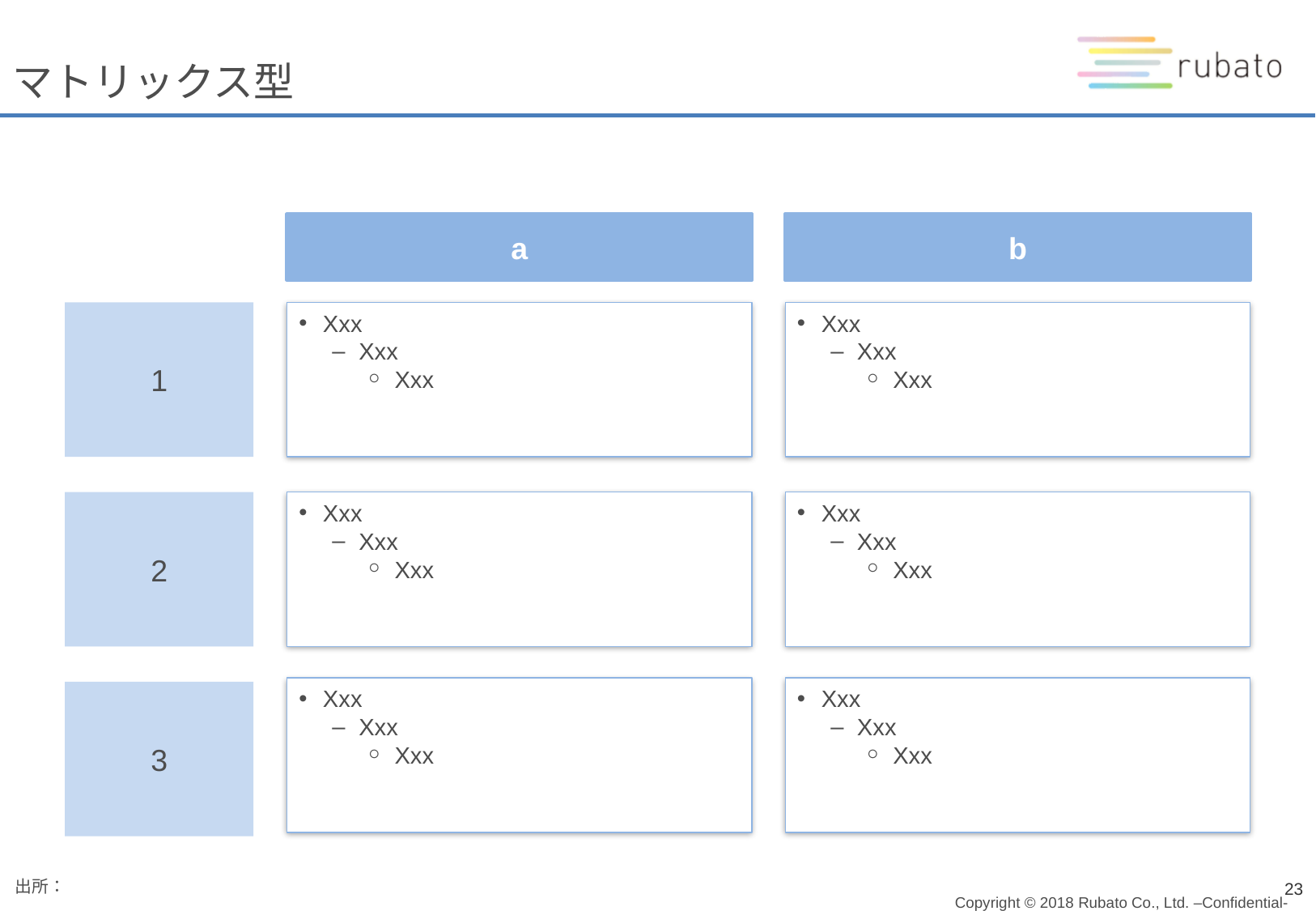

# マトリックス型

a
b
1
Xxx
Xxx
Xxx
Xxx
Xxx
Xxx
2
Xxx
Xxx
Xxx
Xxx
Xxx
Xxx
Xxx
Xxx
Xxx
Xxx
Xxx
Xxx
3
出所：
23